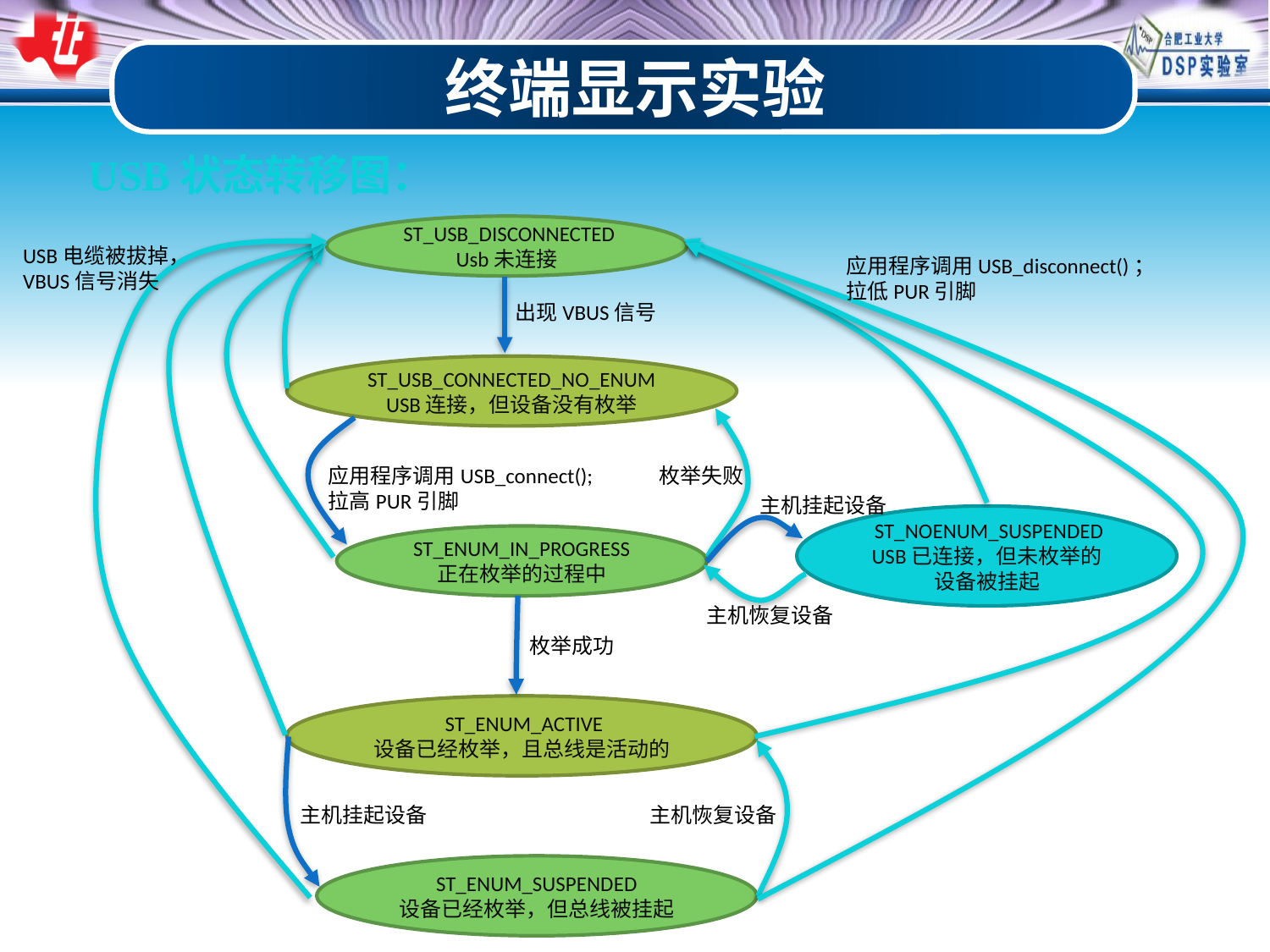

终端显示实验
USB状态转移图：
 ST_USB_DISCONNECTED
Usb未连接
USB电缆被拔掉，
VBUS信号消失

应用程序调用USB_disconnect()；
拉低PUR引脚

出现VBUS信号
ST_USB_CONNECTED_NO_ENUM
USB连接，但设备没有枚举

应用程序调用USB_connect();
拉高PUR引脚
枚举失败
主机挂起设备
 ST_NOENUM_SUSPENDED
USB已连接，但未枚举的设备被挂起

ST_ENUM_IN_PROGRESS
正在枚举的过程中

主机恢复设备
枚举成功
 ST_ENUM_ACTIVE
设备已经枚举，且总线是活动的

主机挂起设备
主机恢复设备
ST_ENUM_SUSPENDED
设备已经枚举，但总线被挂起